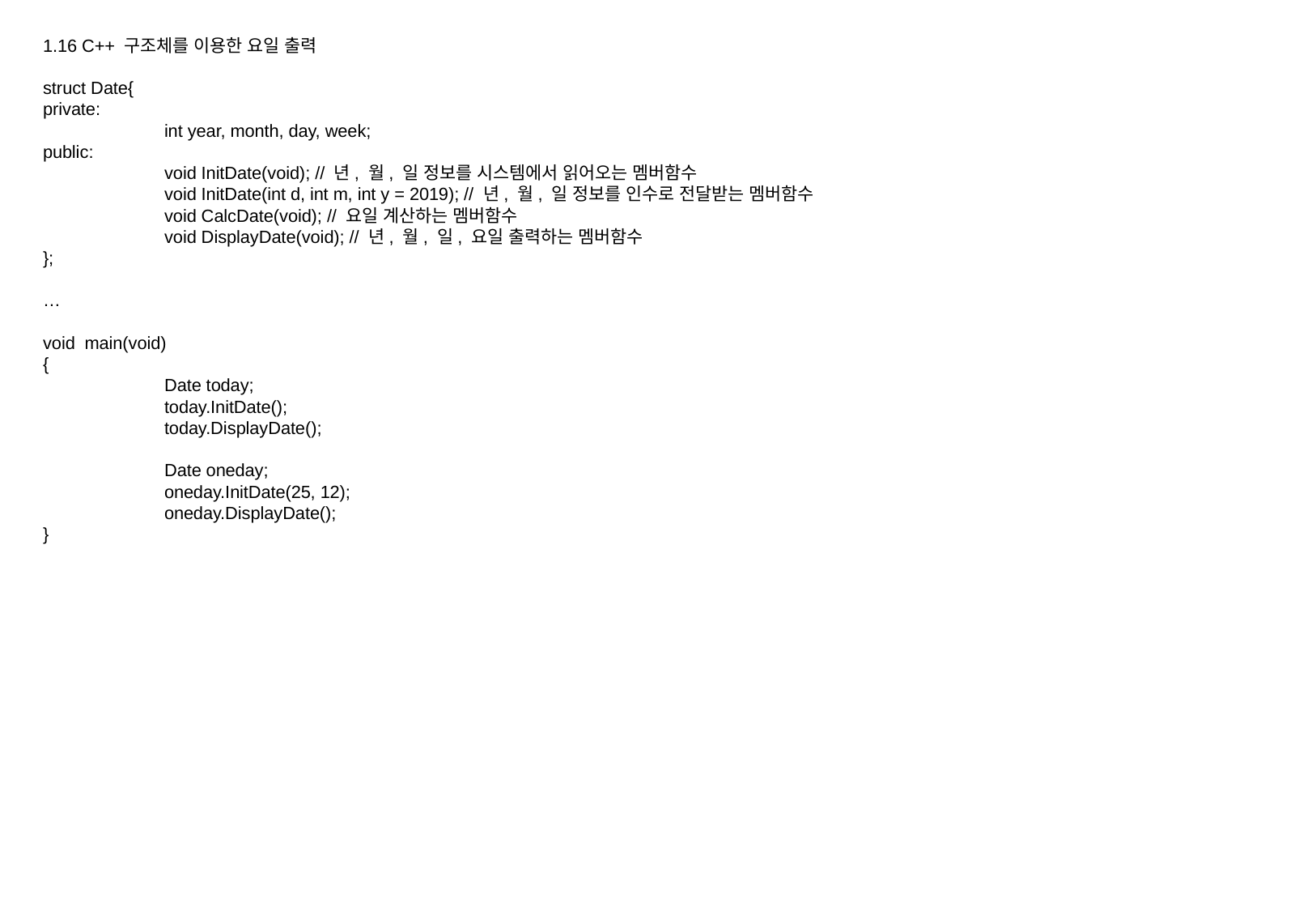

1.16 C++ 구조체를 이용한 요일 출력

struct Date{
private:
	int year, month, day, week;
public:
	void InitDate(void); // 년, 월, 일 정보를 시스템에서 읽어오는 멤버함수
	void InitDate(int d, int m, int y = 2019); // 년, 월, 일 정보를 인수로 전달받는 멤버함수
	void CalcDate(void); // 요일 계산하는 멤버함수
	void DisplayDate(void); // 년, 월, 일, 요일 출력하는 멤버함수
};

…

void  main(void)
{
	Date today;
	today.InitDate();
	today.DisplayDate();

	Date oneday;
	oneday.InitDate(25, 12);
	oneday.DisplayDate();
}